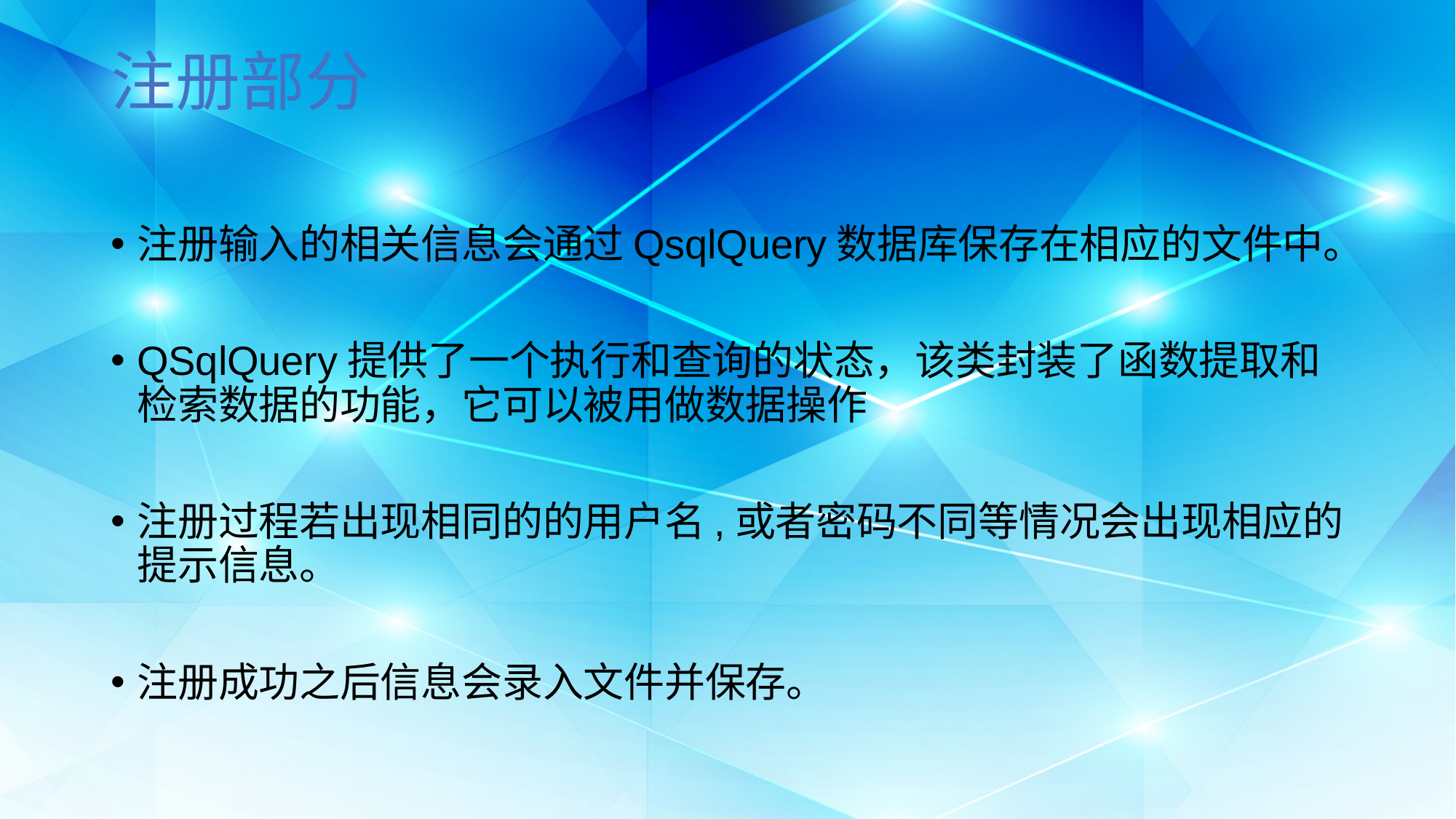

# 注册部分
注册输入的相关信息会通过QsqlQuery数据库保存在相应的文件中。

QSqlQuery提供了一个执行和查询的状态，该类封装了函数提取和检索数据的功能，它可以被用做数据操作

注册过程若出现相同的的用户名,或者密码不同等情况会出现相应的提示信息。

注册成功之后信息会录入文件并保存。